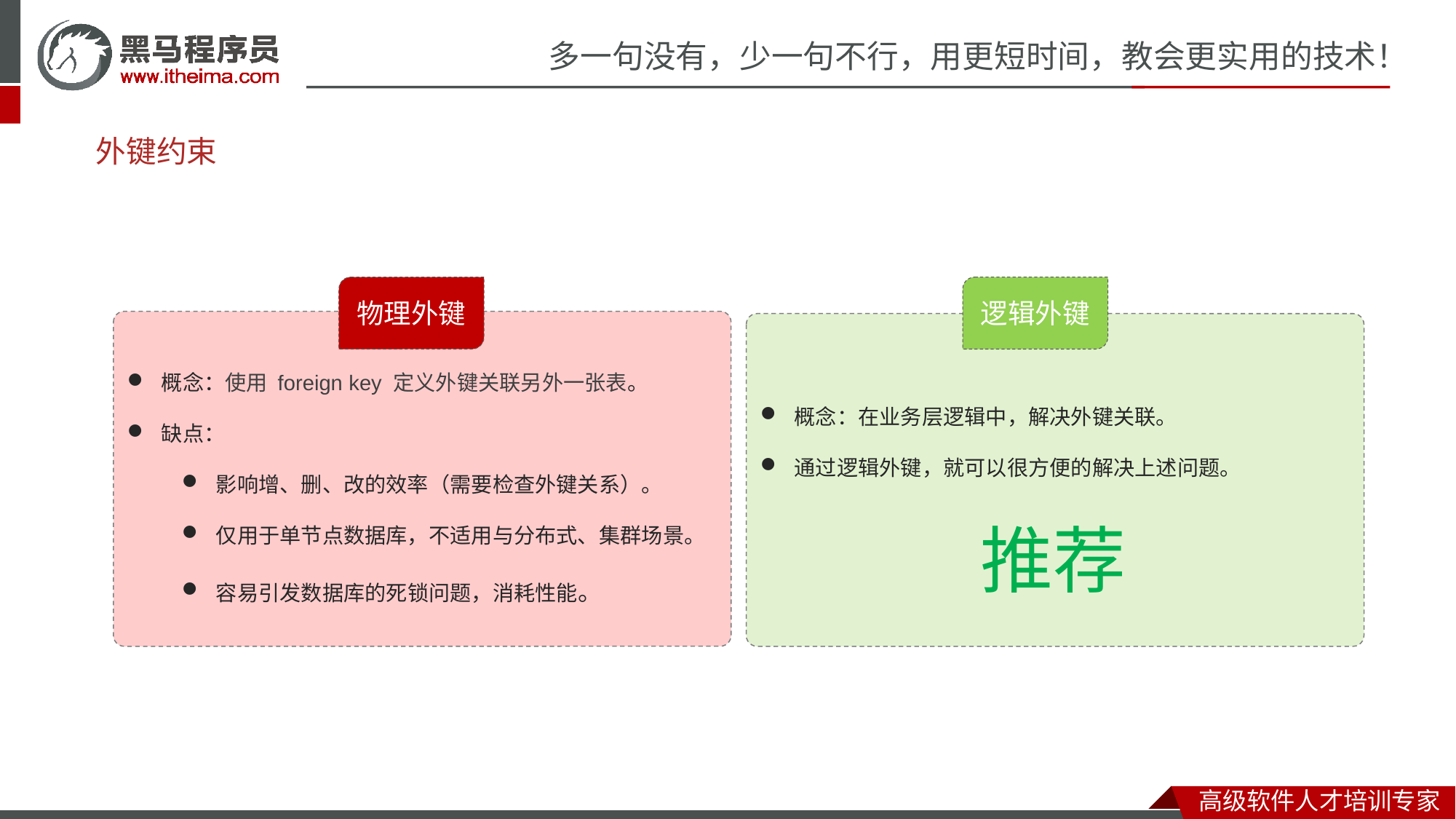

# 外键约束
物理外键
概念：使用 foreign key 定义外键关联另外一张表。
缺点：
影响增、删、改的效率（需要检查外键关系）。
仅用于单节点数据库，不适用与分布式、集群场景。
容易引发数据库的死锁问题，消耗性能。
逻辑外键
概念：在业务层逻辑中，解决外键关联。
通过逻辑外键，就可以很方便的解决上述问题。

推荐